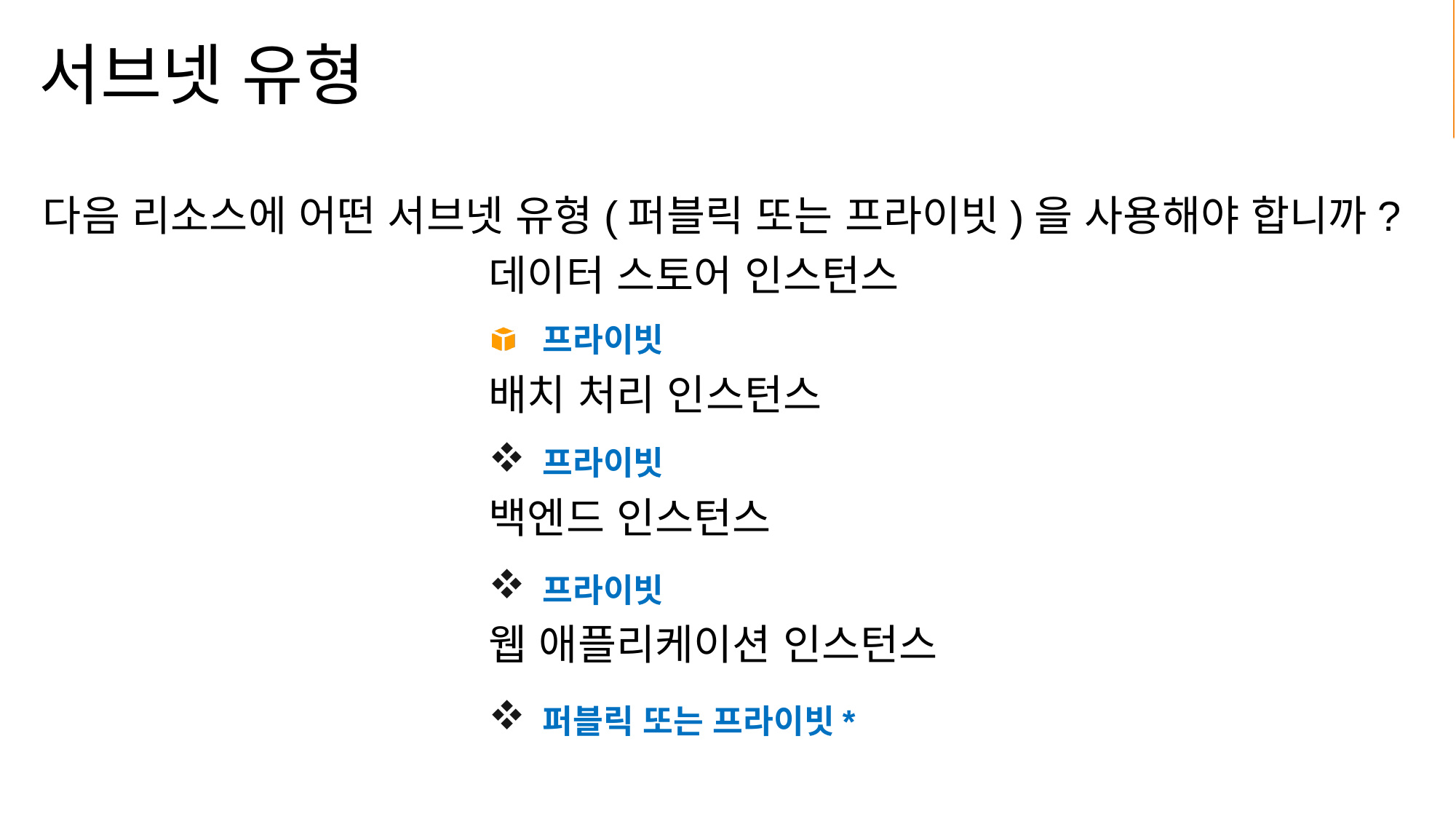

# 서브넷 유형
다음 리소스에 어떤 서브넷 유형(퍼블릭 또는 프라이빗)을 사용해야 합니까?
데이터 스토어 인스턴스
프라이빗
배치 처리 인스턴스
프라이빗
백엔드 인스턴스
프라이빗
웹 애플리케이션 인스턴스
퍼블릭 또는 프라이빗*